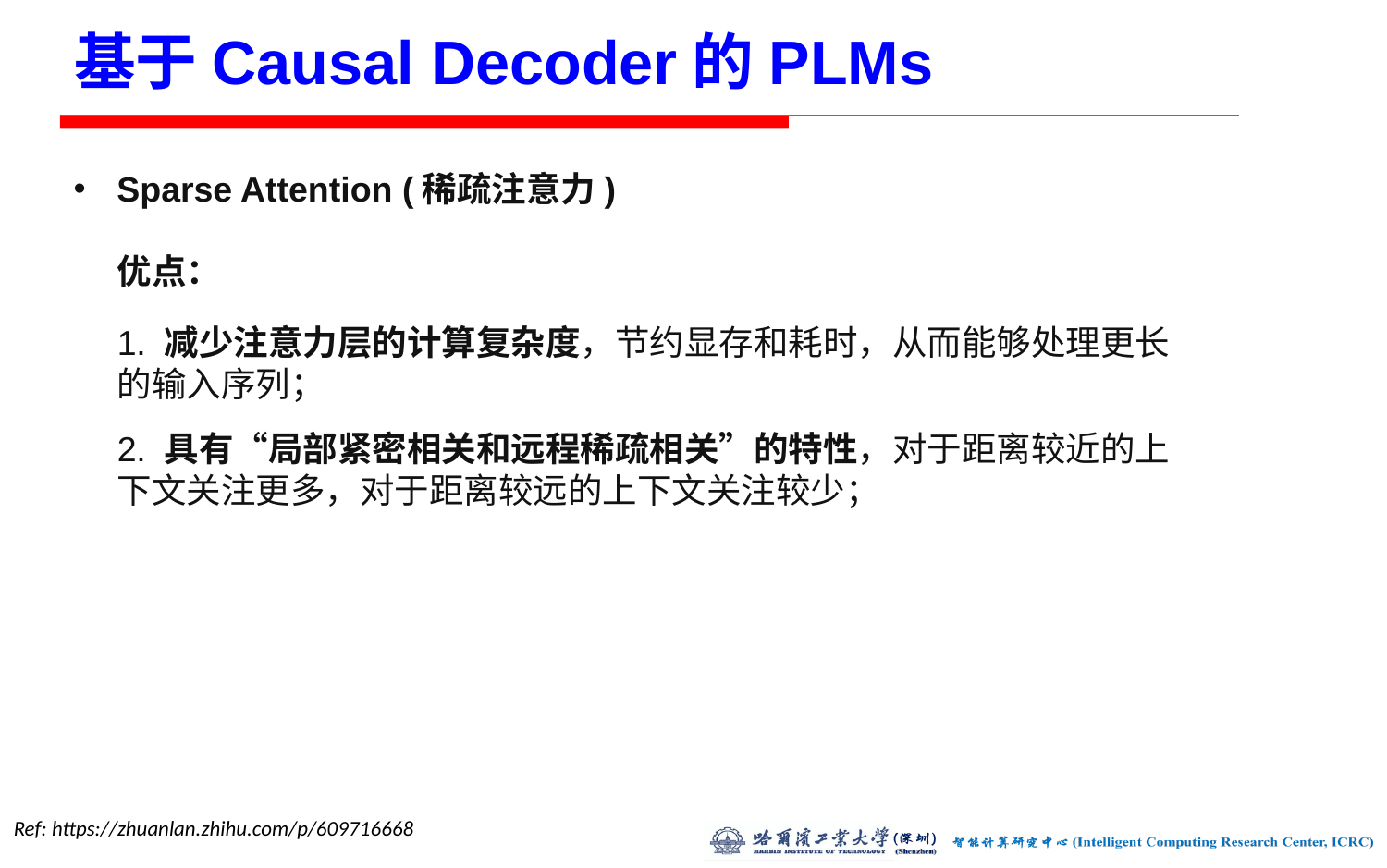

# 基于Causal Decoder的PLMs
Sparse Attention (稀疏注意力)
优点：
1. 减少注意力层的计算复杂度，节约显存和耗时，从而能够处理更长的输入序列；
2. 具有“局部紧密相关和远程稀疏相关”的特性，对于距离较近的上下文关注更多，对于距离较远的上下文关注较少；
Ref: https://zhuanlan.zhihu.com/p/609716668